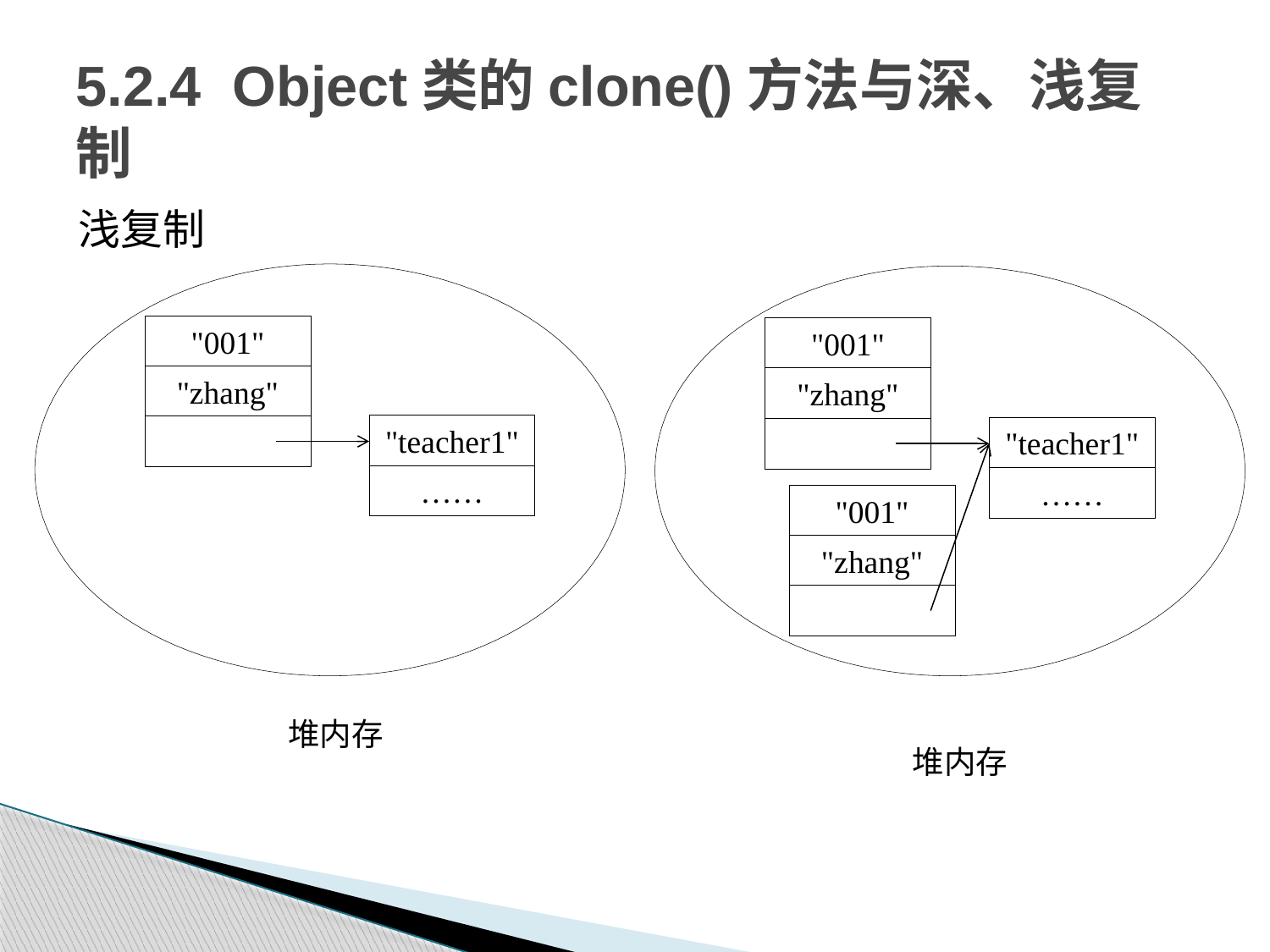

# 5.2.4  Object类的clone()方法与深、浅复制
浅复制

"001"
"001"
"zhang"
"zhang"
"teacher1"

"teacher1"

……
……
"001"
"zhang"

堆内存
堆内存